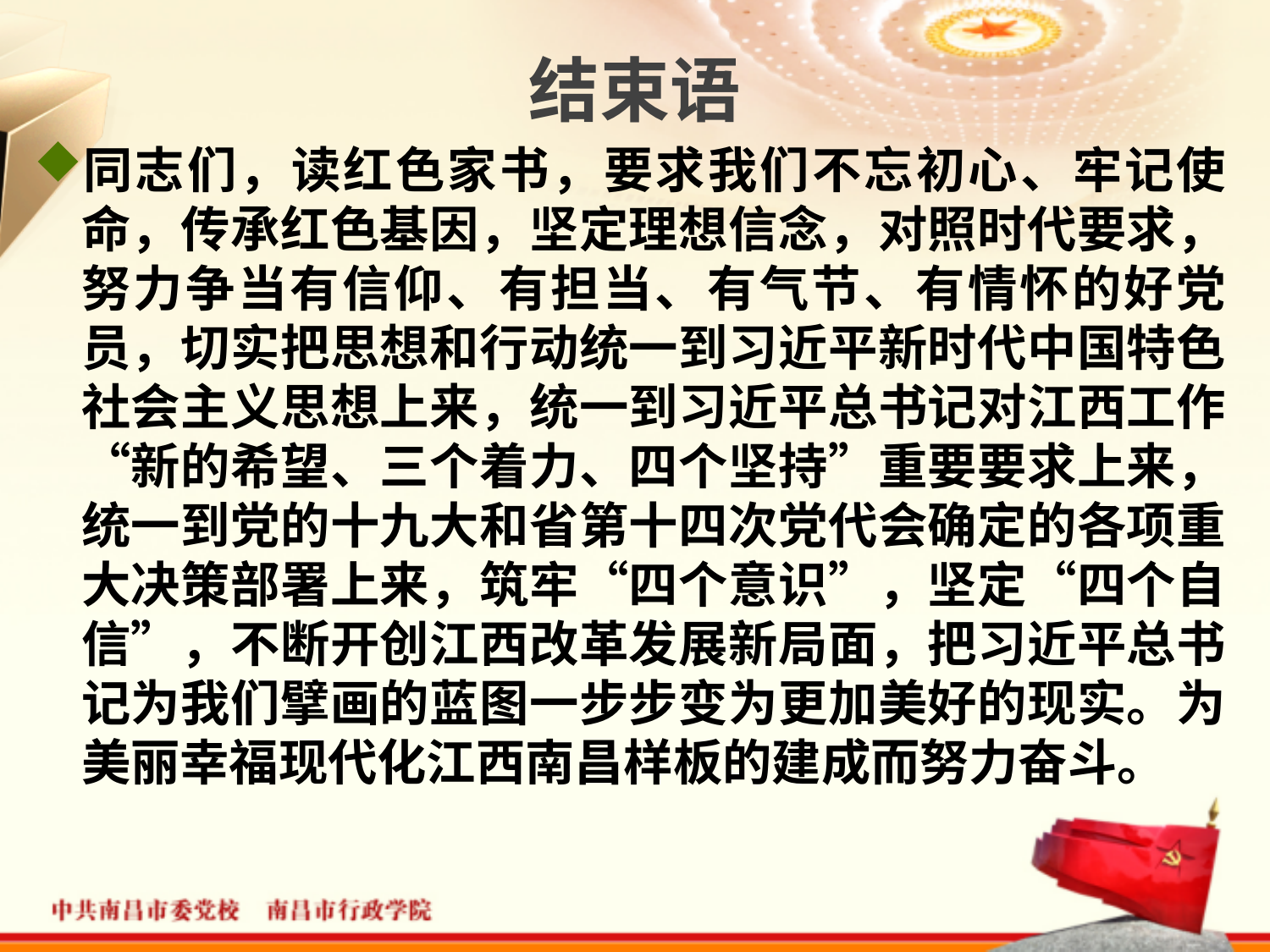

# 结束语
同志们，读红色家书，要求我们不忘初心、牢记使命，传承红色基因，坚定理想信念，对照时代要求，努力争当有信仰、有担当、有气节、有情怀的好党员，切实把思想和行动统一到习近平新时代中国特色社会主义思想上来，统一到习近平总书记对江西工作“新的希望、三个着力、四个坚持”重要要求上来，统一到党的十九大和省第十四次党代会确定的各项重大决策部署上来，筑牢“四个意识”，坚定“四个自信”，不断开创江西改革发展新局面，把习近平总书记为我们擘画的蓝图一步步变为更加美好的现实。为美丽幸福现代化江西南昌样板的建成而努力奋斗。